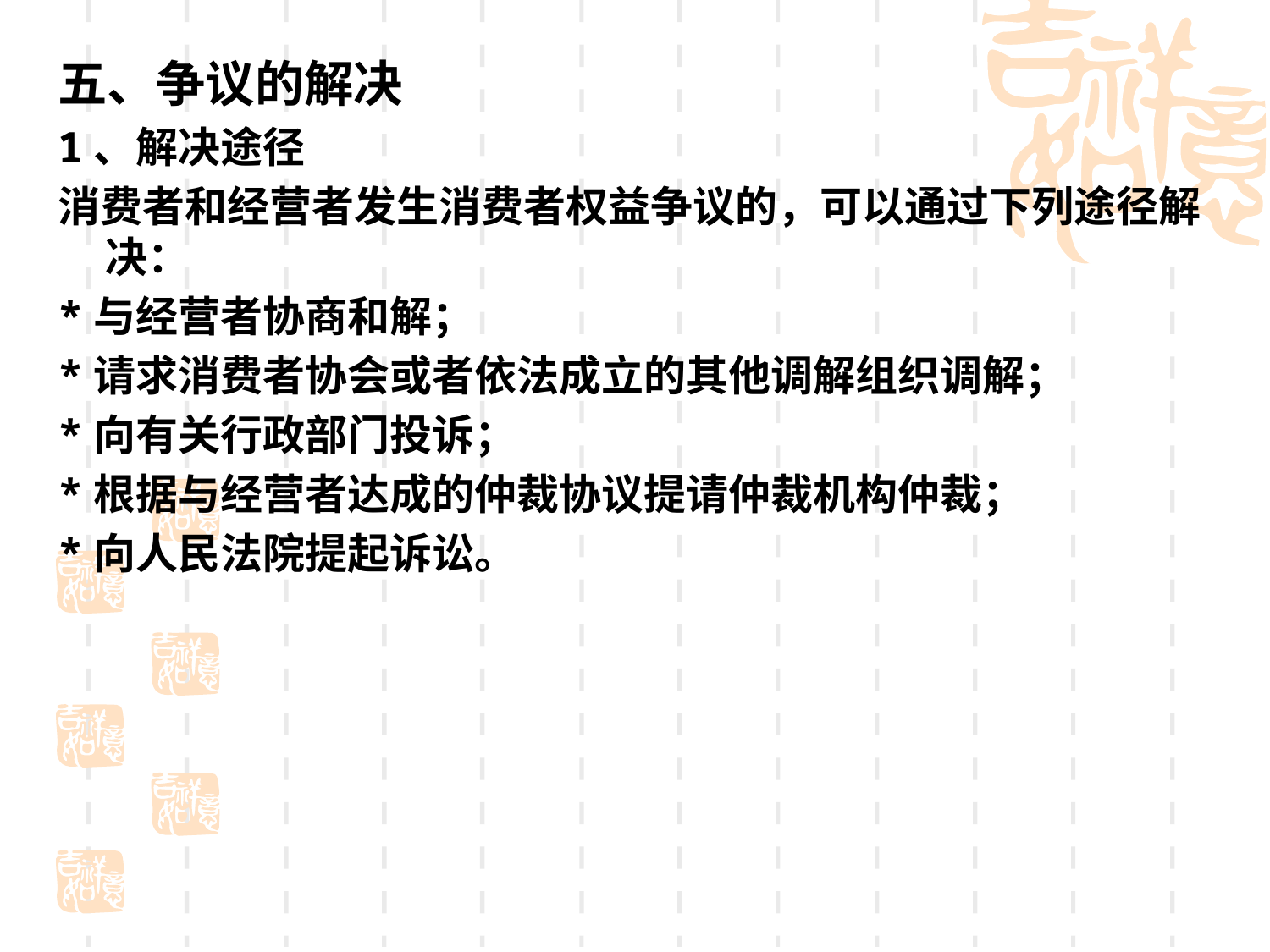

#
五、争议的解决
1、解决途径
消费者和经营者发生消费者权益争议的，可以通过下列途径解决：
*与经营者协商和解；
*请求消费者协会或者依法成立的其他调解组织调解；
*向有关行政部门投诉；
*根据与经营者达成的仲裁协议提请仲裁机构仲裁；
*向人民法院提起诉讼。